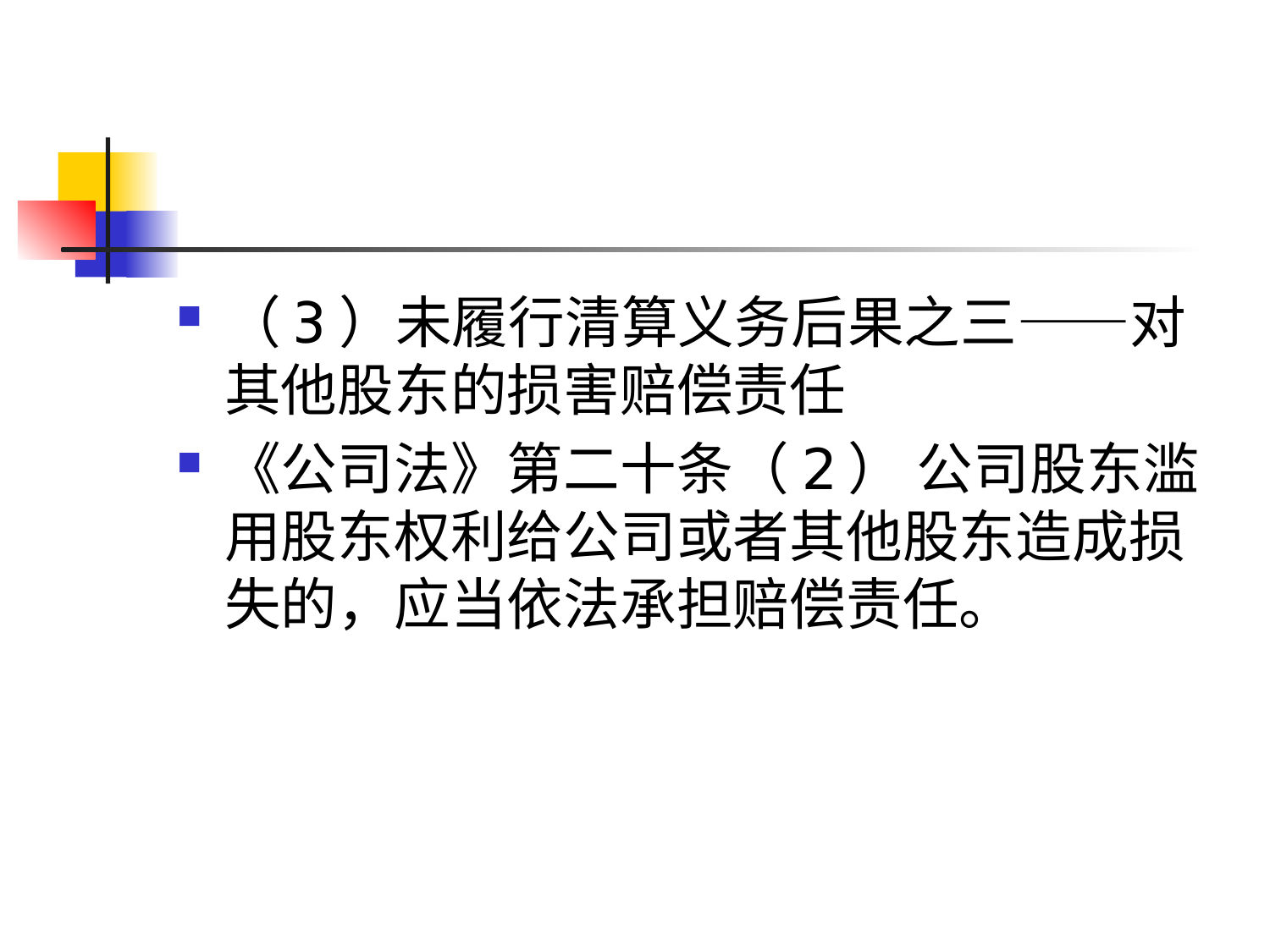

#
（3）未履行清算义务后果之三——对其他股东的损害赔偿责任
《公司法》第二十条（2） 公司股东滥用股东权利给公司或者其他股东造成损失的，应当依法承担赔偿责任。